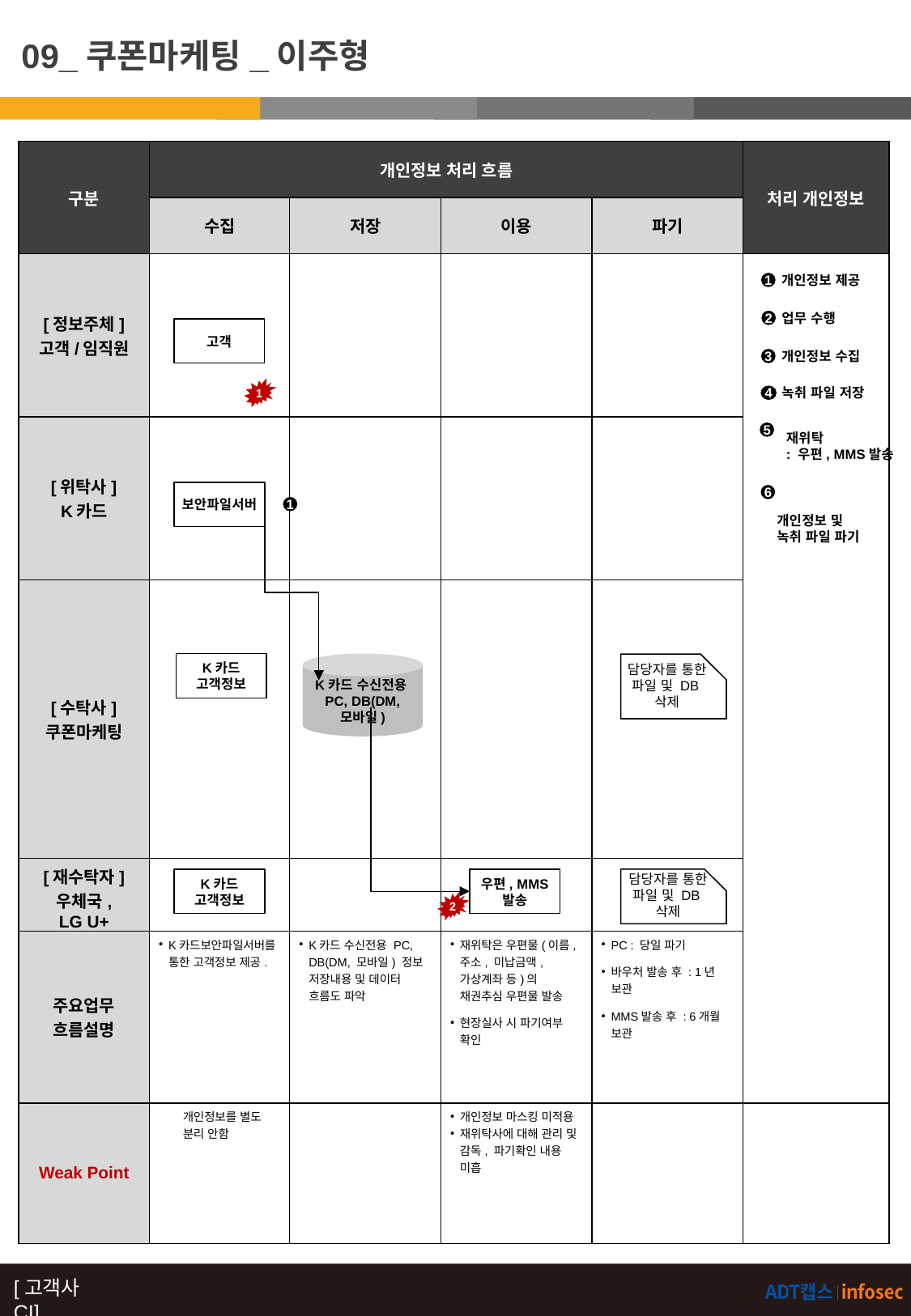

09_쿠폰마케팅_이주형
| 구분 | 개인정보 처리 흐름 |  |  |  | 처리 개인정보 |
| --- | --- | --- | --- | --- | --- |
|  | 수집 | 저장 | 이용 | 파기 |  |
| [정보주체] 고객/임직원 |  |  |  |  |  |
| [위탁사] K카드 |  |  |  |  |  |
| [수탁사] 쿠폰마케팅 |  | 1 | 1 |  |  |
| [재수탁자] 우체국, LG U+ |  |  |  |  |  |
| 주요업무 흐름설명 | K카드보안파일서버를 통한 고객정보 제공. | K카드 수신전용 PC, DB(DM, 모바일) 정보 저장내용 및 데이터 흐름도 파악 | 재위탁은 우편물(이름, 주소, 미납금액, 가상계좌 등)의 채권추심 우편물 발송 현장실사 시 파기여부 확인 | PC : 당일 파기 바우처 발송 후 : 1년 보관 MMS발송 후 : 6개월 보관 |  |
| Weak Point | 개인정보를 별도 분리 안함 |  | 개인정보 마스킹 미적용 재위탁사에 대해 관리 및 감독, 파기확인 내용 미흡 |  |  |
개인정보 제공
1
업무 수행
2
고객
개인정보 수집
3
1
녹취 파일 저장
4
5
재위탁
: 우편, MMS발송
보안파일서버
6
개인정보 및
녹취 파일 파기
1
K카드 수신전용PC, DB(DM, 모바일)
K카드 고객정보
담당자를 통한 파일 및 DB삭제
담당자를 통한 파일 및 DB삭제
K카드 고객정보
우편, MMS 발송
2